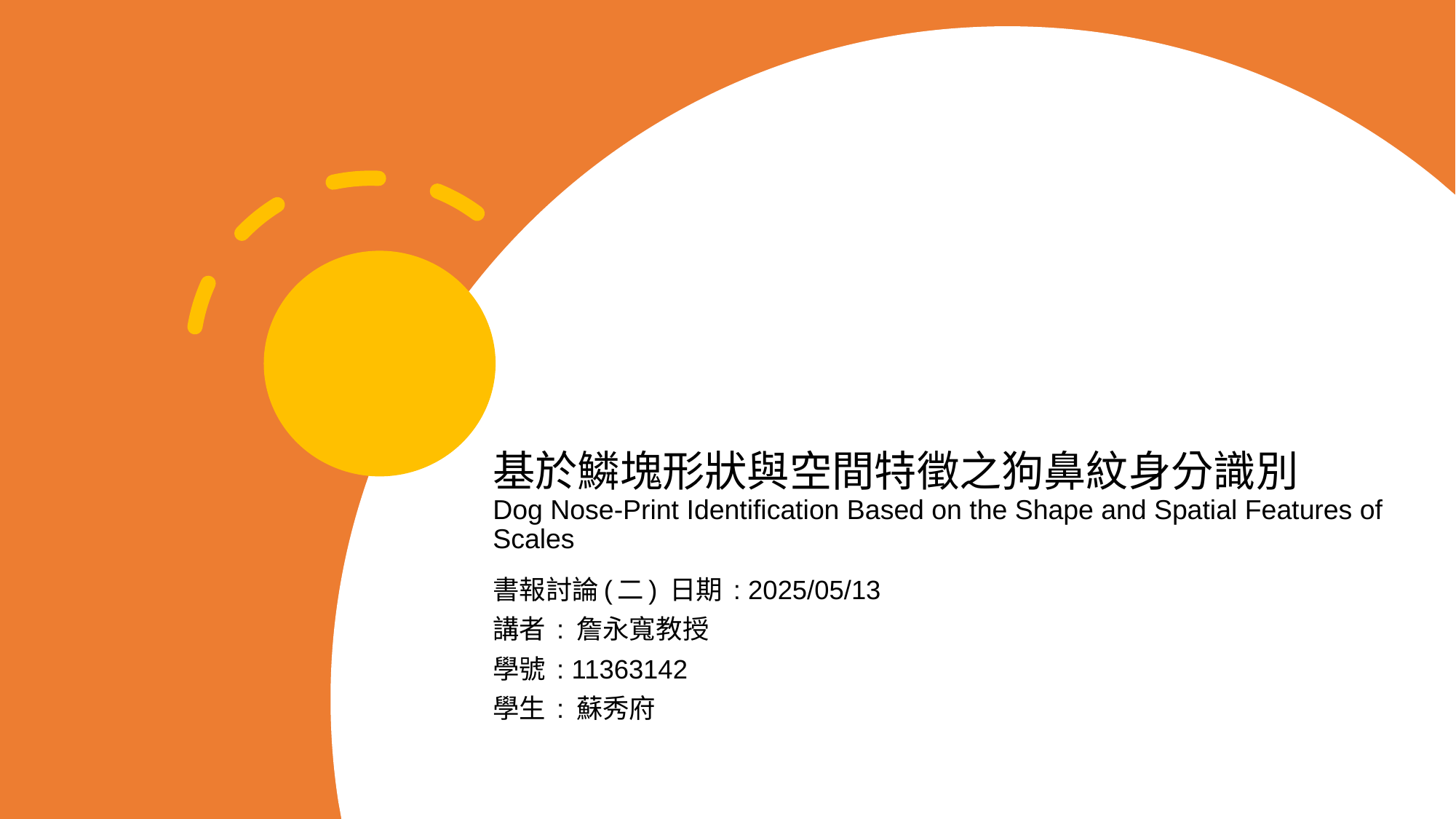

# 基於鱗塊形狀與空間特徵之狗鼻紋身分識別 Dog Nose-Print Identification Based on the Shape and Spatial Features of Scales

書報討論(二) 日期 : 2025/05/13
講者 : 詹永寬教授
學號 : 11363142
學生 : 蘇秀府